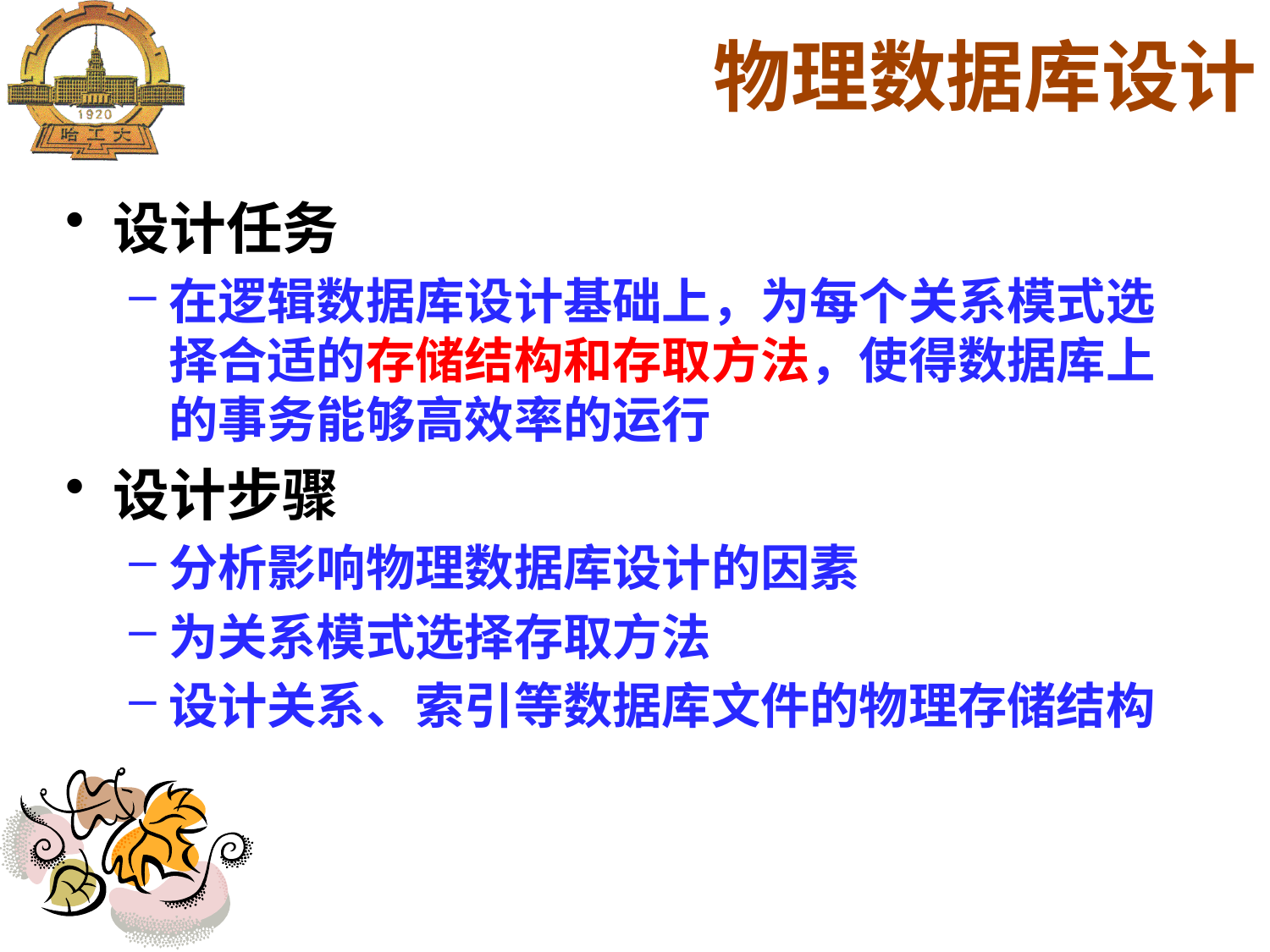

# 物理数据库设计
设计任务
在逻辑数据库设计基础上，为每个关系模式选择合适的存储结构和存取方法，使得数据库上的事务能够高效率的运行
设计步骤
分析影响物理数据库设计的因素
为关系模式选择存取方法
设计关系、索引等数据库文件的物理存储结构